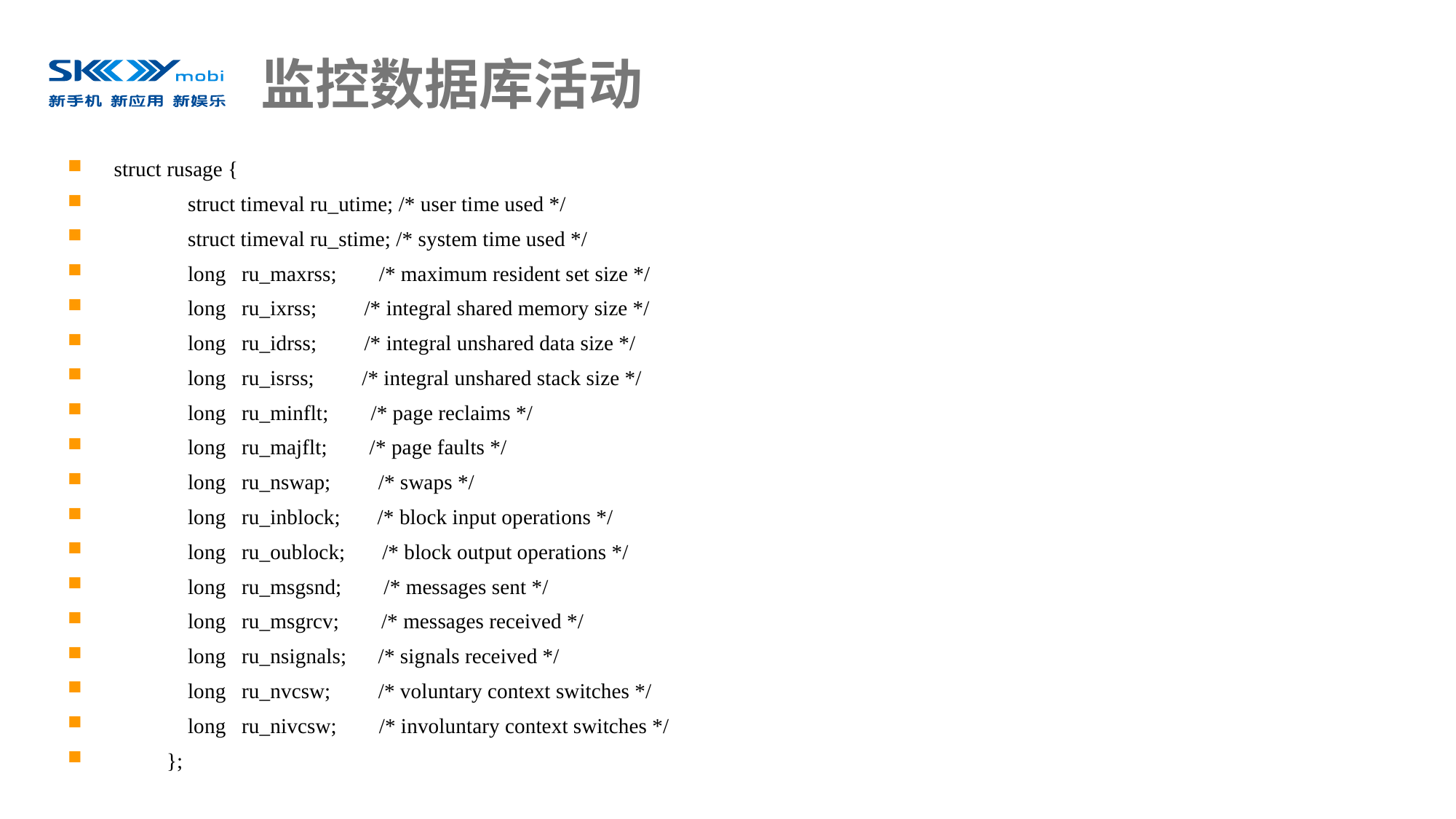

# 监控数据库活动
 struct rusage {
               struct timeval ru_utime; /* user time used */
               struct timeval ru_stime; /* system time used */
               long   ru_maxrss;        /* maximum resident set size */
               long   ru_ixrss;         /* integral shared memory size */
               long   ru_idrss;         /* integral unshared data size */
               long   ru_isrss;         /* integral unshared stack size */
               long   ru_minflt;        /* page reclaims */
               long   ru_majflt;        /* page faults */
               long   ru_nswap;         /* swaps */
               long   ru_inblock;       /* block input operations */
               long   ru_oublock;       /* block output operations */
               long   ru_msgsnd;        /* messages sent */
               long   ru_msgrcv;        /* messages received */
               long   ru_nsignals;      /* signals received */
               long   ru_nvcsw;         /* voluntary context switches */
               long   ru_nivcsw;        /* involuntary context switches */
           };